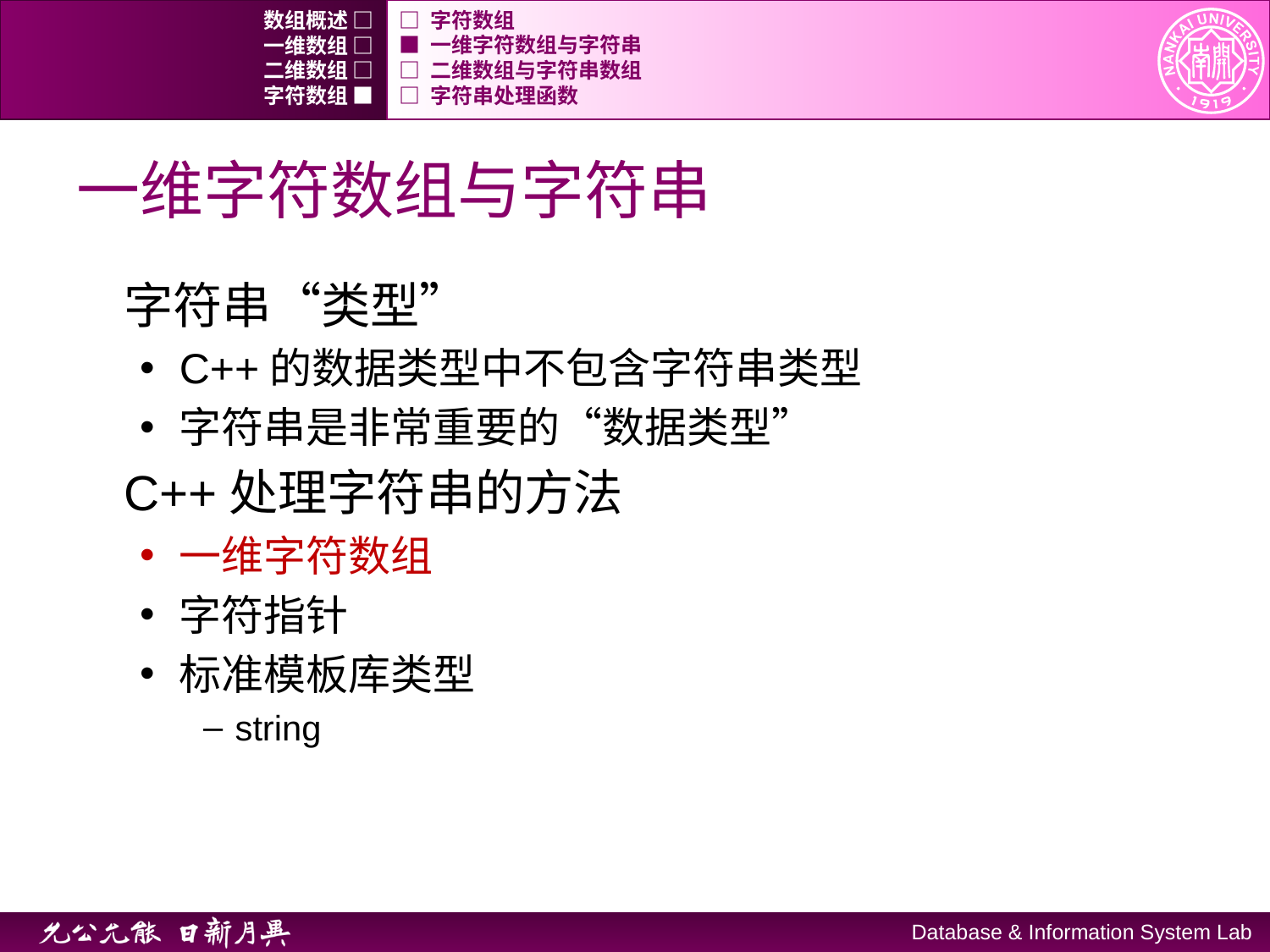

数组概述 □
□ 字符数组
一维数组 □
■ 一维字符数组与字符串
二维数组 □
□ 二维数组与字符串数组
字符数组 ■
□ 字符串处理函数
# 一维字符数组与字符串
字符串“类型”
C++的数据类型中不包含字符串类型
字符串是非常重要的“数据类型”
C++处理字符串的方法
一维字符数组
字符指针
标准模板库类型
string